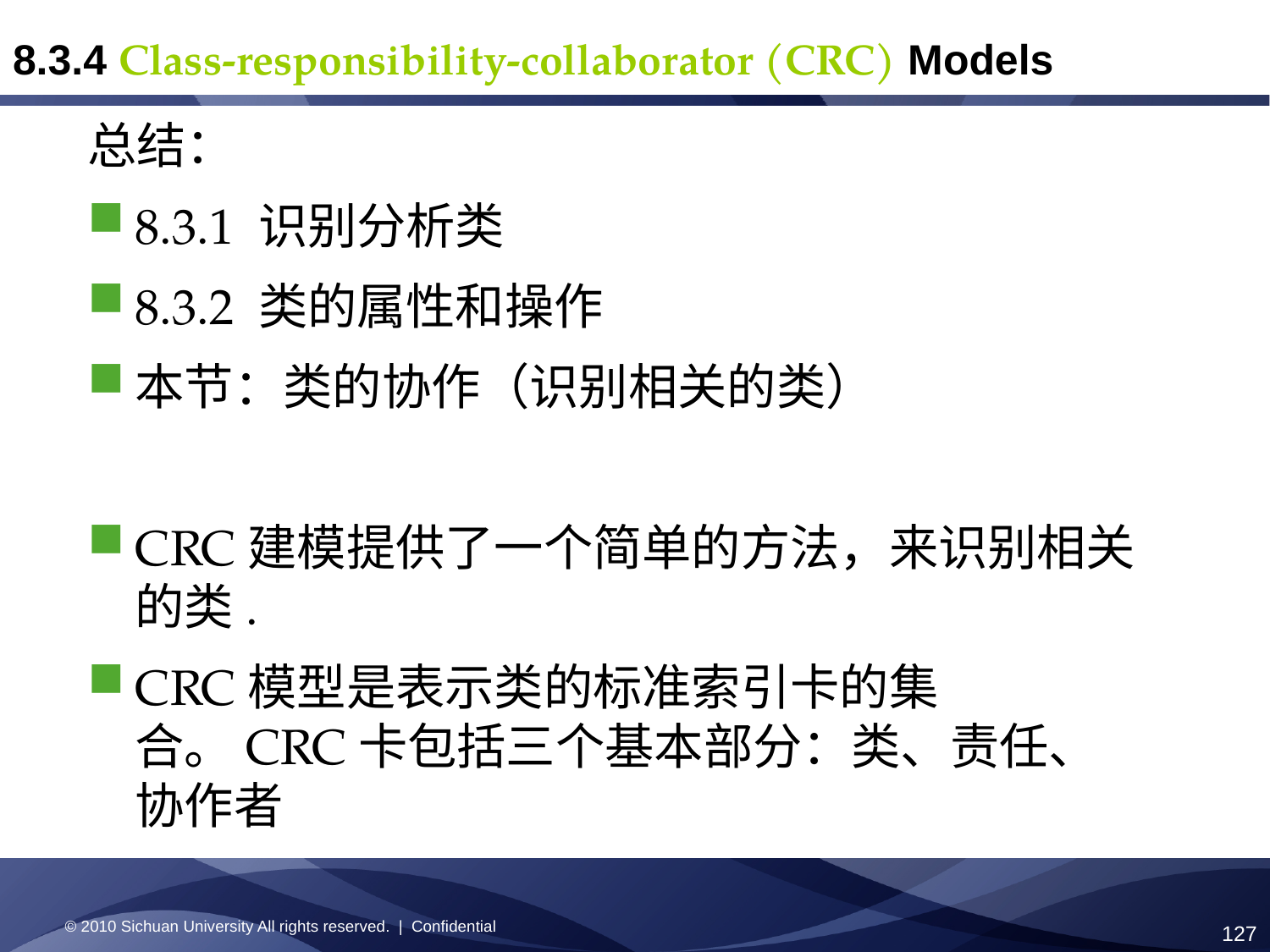

# 8.3.4 Class-responsibility-collaborator (CRC) Models
总结：
8.3.1 识别分析类
8.3.2 类的属性和操作
本节：类的协作（识别相关的类）

CRC建模提供了一个简单的方法，来识别相关的类.
CRC模型是表示类的标准索引卡的集合。CRC卡包括三个基本部分：类、责任、协作者
© 2010 Sichuan University All rights reserved.  |  Confidential
127